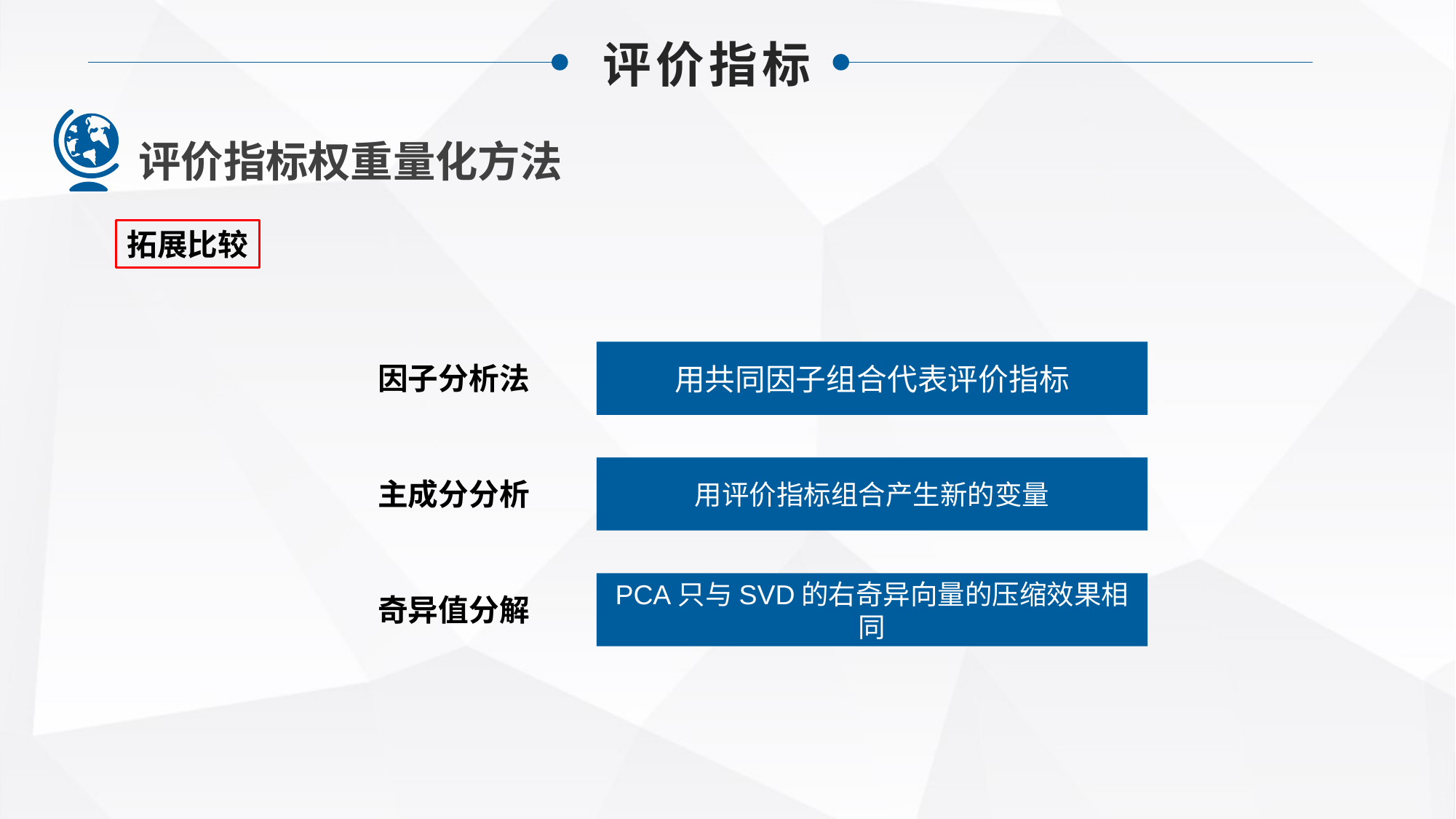

评价指标

评价指标权重量化方法
拓展比较
用共同因子组合代表评价指标
因子分析法
主成分分析
奇异值分解
用评价指标组合产生新的变量
PCA只与SVD的右奇异向量的压缩效果相同